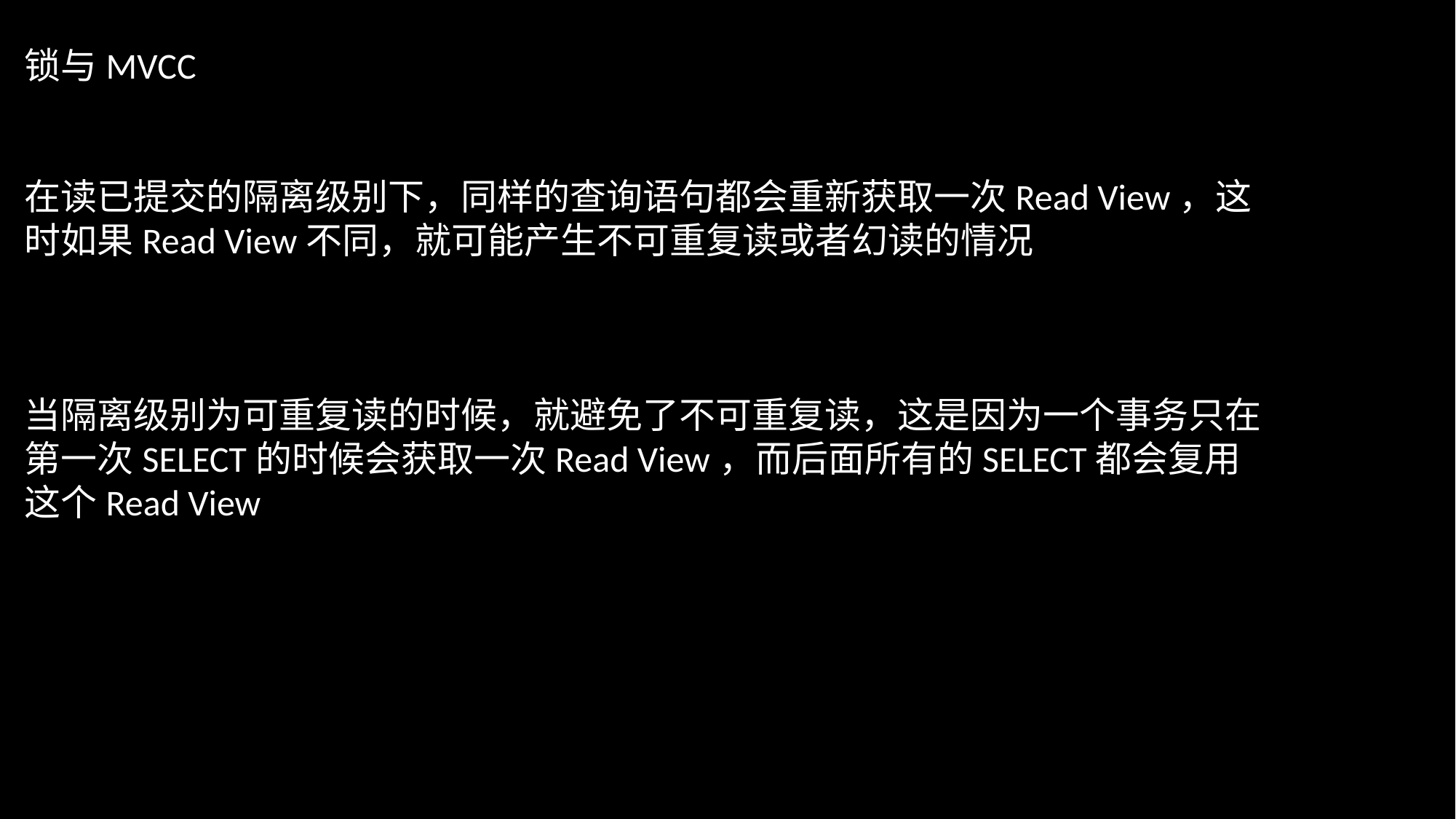

锁与MVCC

在读已提交的隔离级别下，同样的查询语句都会重新获取一次Read View，这时如果Read View不同，就可能产生不可重复读或者幻读的情况

当隔离级别为可重复读的时候，就避免了不可重复读，这是因为一个事务只在第一次SELECT的时候会获取一次Read View，而后面所有的SELECT都会复用这个Read View